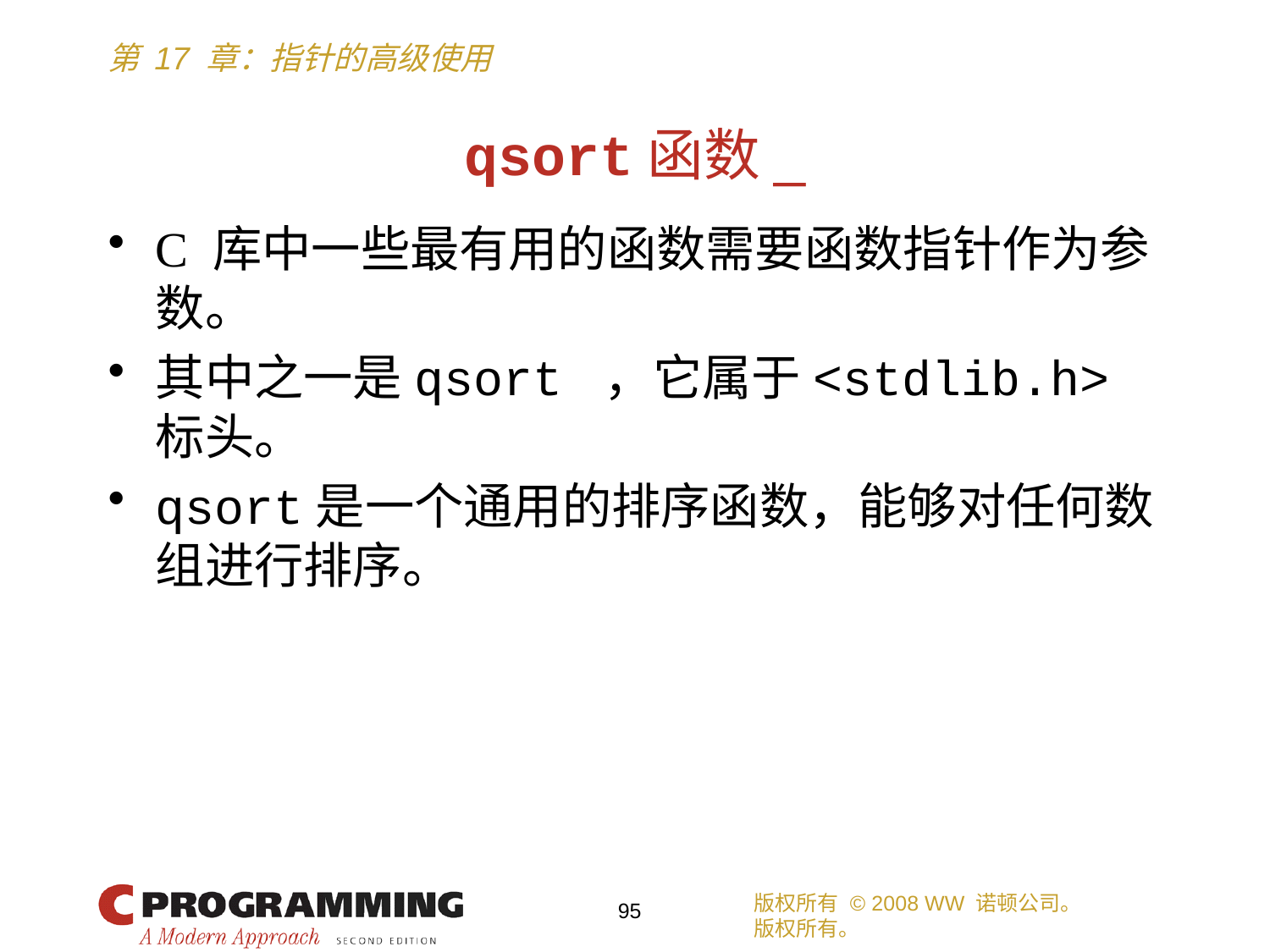

# qsort函数_
C 库中一些最有用的函数需要函数指针作为参数。
其中之一是qsort ，它属于<stdlib.h>标头。
qsort是一个通用的排序函数，能够对任何数组进行排序。
版权所有 © 2008 WW 诺顿公司。
版权所有。
95